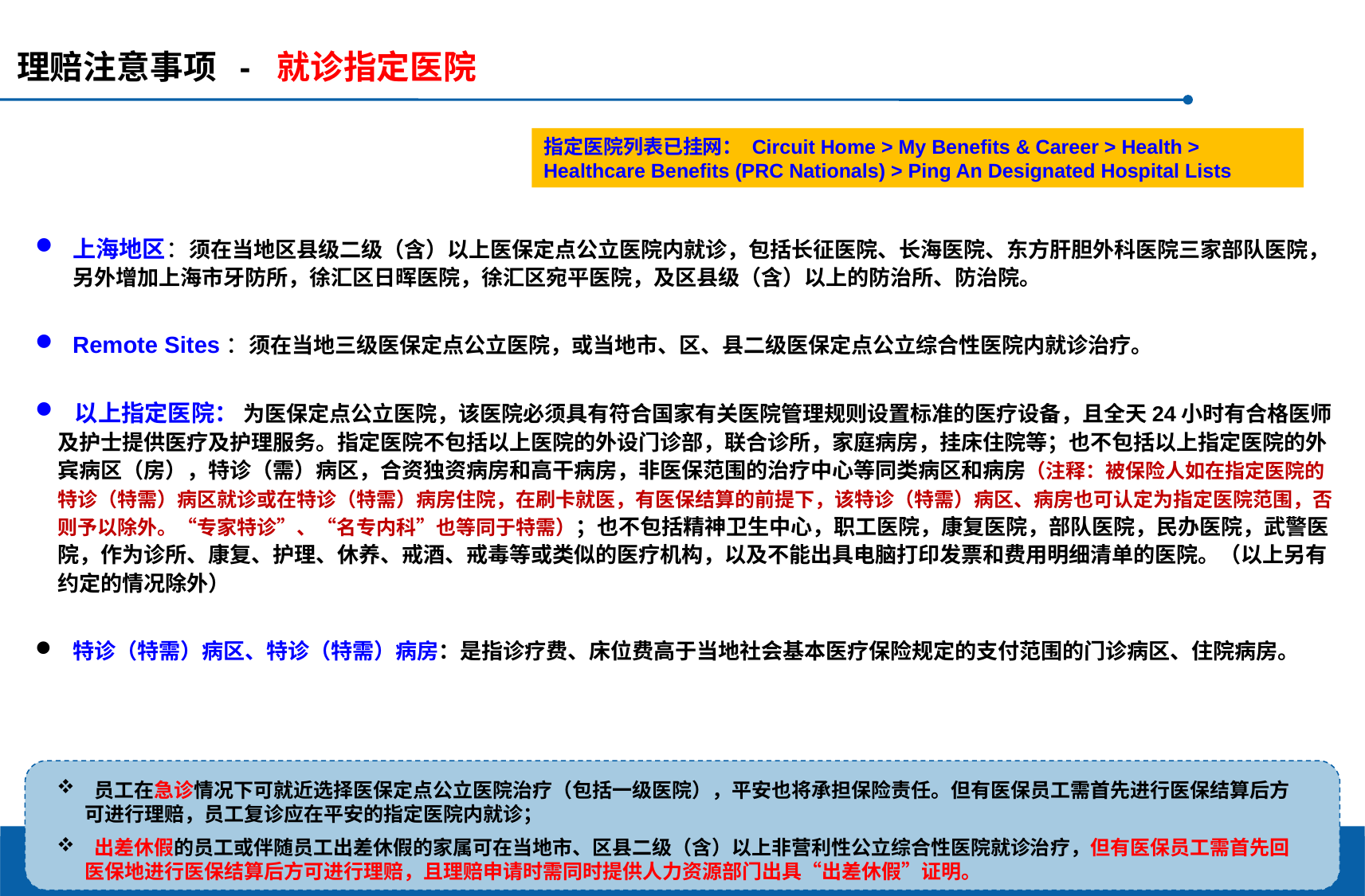

理赔注意事项  -  就诊指定医院
指定医院列表已挂网： Circuit Home > My Benefits & Career > Health > Healthcare Benefits (PRC Nationals) > Ping An Designated Hospital Lists
上海地区：须在当地区县级二级（含）以上医保定点公立医院内就诊，包括长征医院、长海医院、东方肝胆外科医院三家部队医院，另外增加上海市牙防所，徐汇区日晖医院，徐汇区宛平医院，及区县级（含）以上的防治所、防治院。
Remote Sites：须在当地三级医保定点公立医院，或当地市、区、县二级医保定点公立综合性医院内就诊治疗。
  以上指定医院： 为医保定点公立医院，该医院必须具有符合国家有关医院管理规则设置标准的医疗设备，且全天24小时有合格医师及护士提供医疗及护理服务。指定医院不包括以上医院的外设门诊部，联合诊所，家庭病房，挂床住院等；也不包括以上指定医院的外宾病区（房），特诊（需）病区，合资独资病房和高干病房，非医保范围的治疗中心等同类病区和病房（注释：被保险人如在指定医院的特诊（特需）病区就诊或在特诊（特需）病房住院，在刷卡就医，有医保结算的前提下，该特诊（特需）病区、病房也可认定为指定医院范围，否则予以除外。“专家特诊”、“名专内科”也等同于特需）；也不包括精神卫生中心，职工医院，康复医院，部队医院，民办医院，武警医院，作为诊所、康复、护理、休养、戒酒、戒毒等或类似的医疗机构，以及不能出具电脑打印发票和费用明细清单的医院。（以上另有约定的情况除外）
  特诊（特需）病区、特诊（特需）病房：是指诊疗费、床位费高于当地社会基本医疗保险规定的支付范围的门诊病区、住院病房。

 员工在急诊情况下可就近选择医保定点公立医院治疗（包括一级医院），平安也将承担保险责任。但有医保员工需首先进行医保结算后方可进行理赔，员工复诊应在平安的指定医院内就诊；
 出差休假的员工或伴随员工出差休假的家属可在当地市、区县二级（含）以上非营利性公立综合性医院就诊治疗，但有医保员工需首先回医保地进行医保结算后方可进行理赔，且理赔申请时需同时提供人力资源部门出具“出差休假”证明。
此外，员工外购药须在平安指定药房内购买方可进行理赔